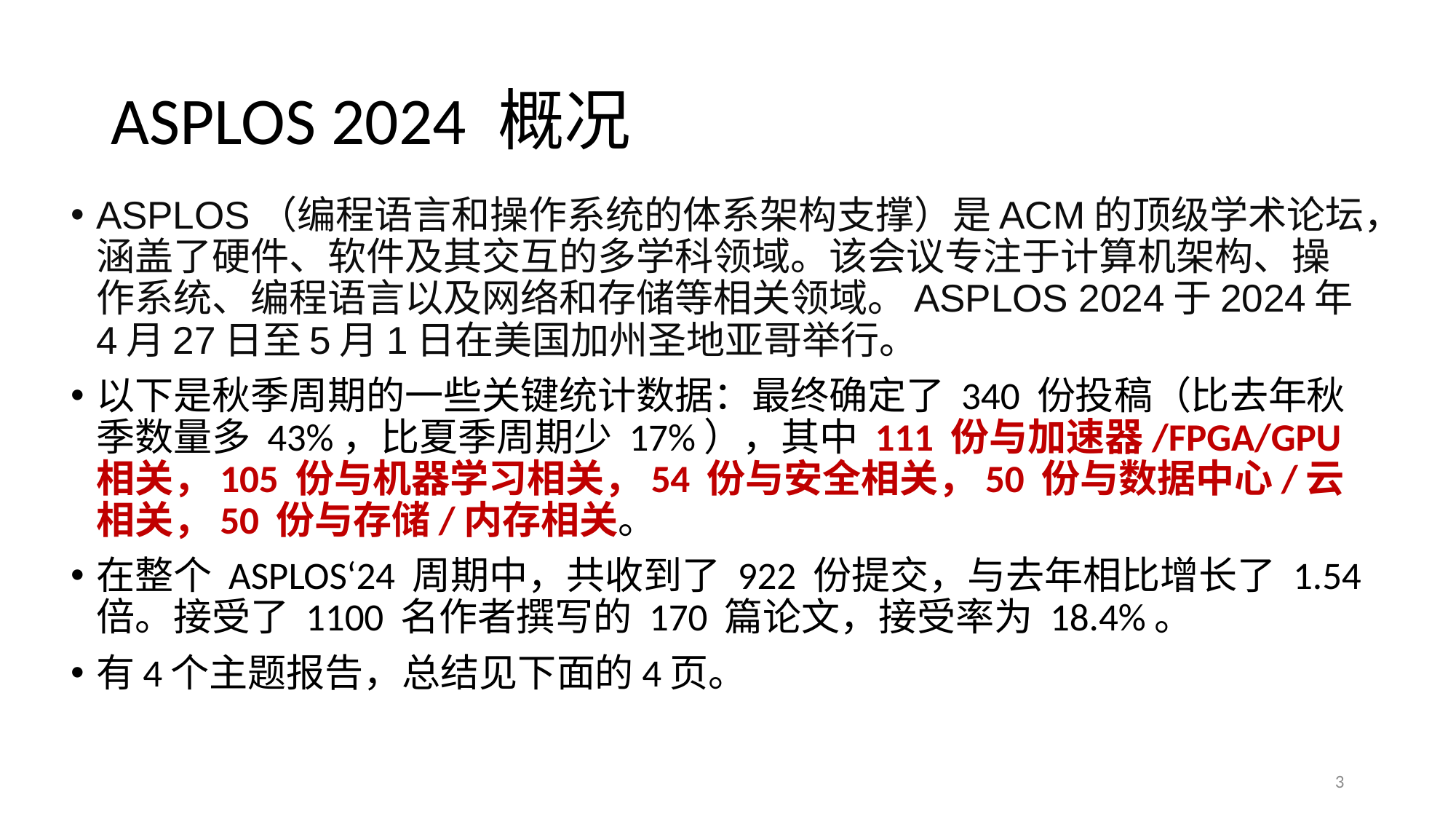

# ASPLOS 2024 概况
ASPLOS（编程语言和操作系统的体系架构支撑）是ACM的顶级学术论坛，涵盖了硬件、软件及其交互的多学科领域。该会议专注于计算机架构、操作系统、编程语言以及网络和存储等相关领域。ASPLOS 2024于2024年4月27日至5月1日在美国加州圣地亚哥举行。
以下是秋季周期的一些关键统计数据：最终确定了 340 份投稿（比去年秋季数量多 43%，比夏季周期少 17%），其中 111 份与加速器/FPGA/GPU 相关，105 份与机器学习相关，54 份与安全相关，50 份与数据中心/云相关，50 份与存储/内存相关。
在整个 ASPLOS‘24 周期中，共收到了 922 份提交，与去年相比增长了 1.54 倍。接受了 1100 名作者撰写的 170 篇论文，接受率为 18.4%。
有4个主题报告，总结见下面的4页。
3